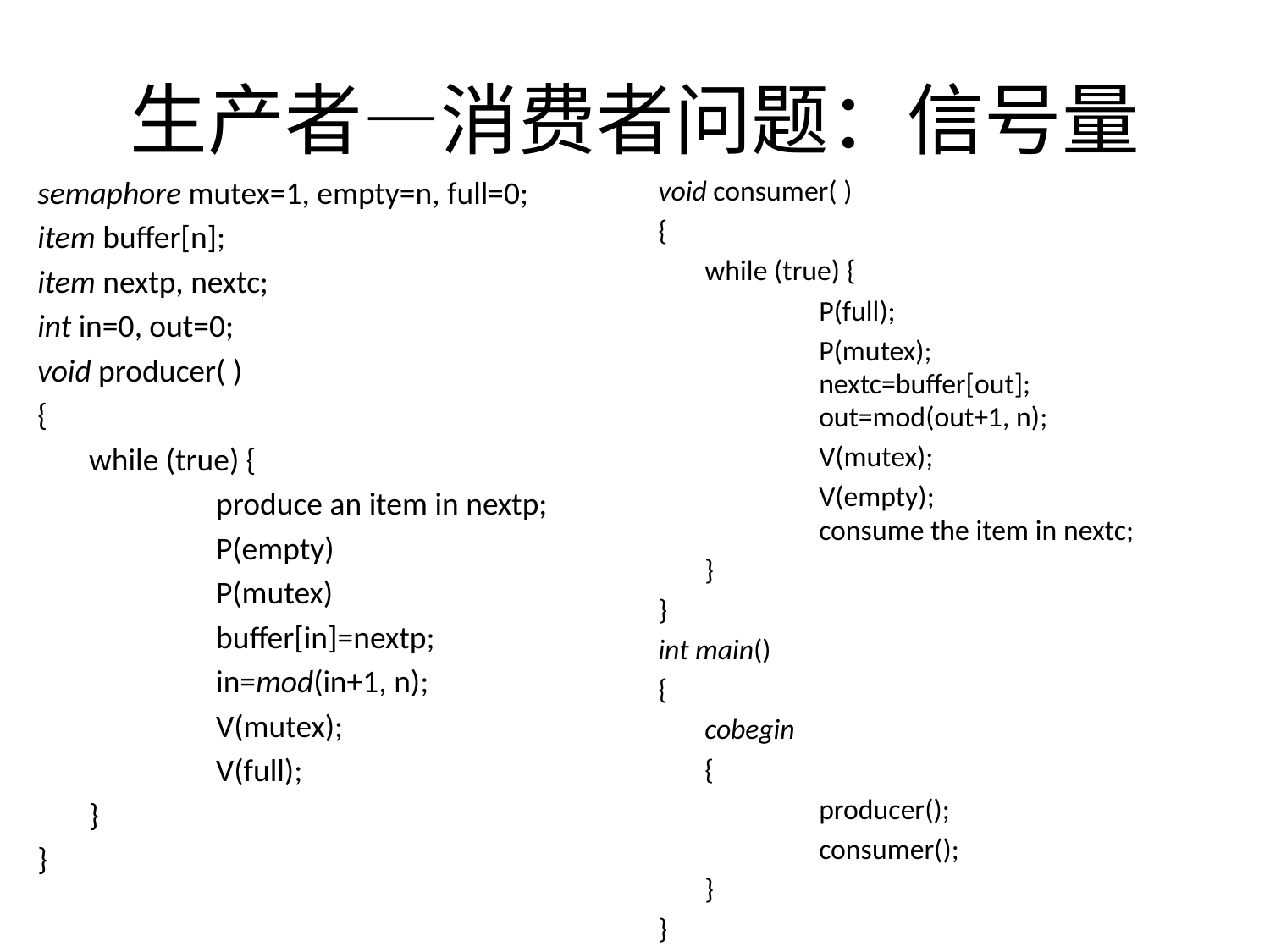

# 生产者—消费者问题：信号量
semaphore mutex=1, empty=n, full=0;
item buffer[n];
item nextp, nextc;
int in=0, out=0;
void producer( )
{
	while (true) {
		produce an item in nextp;
		P(empty)
		P(mutex)
		buffer[in]=nextp;
		in=mod(in+1, n);
		V(mutex);
		V(full);
	}
}

void consumer( )
{
	while (true) {
		P(full);
		P(mutex);
		nextc=buffer[out];
		out=mod(out+1, n);
		V(mutex);
		V(empty);
		consume the item in nextc;
	}
}
int main()
{
	cobegin
	{
		producer();
		consumer();
	}
}